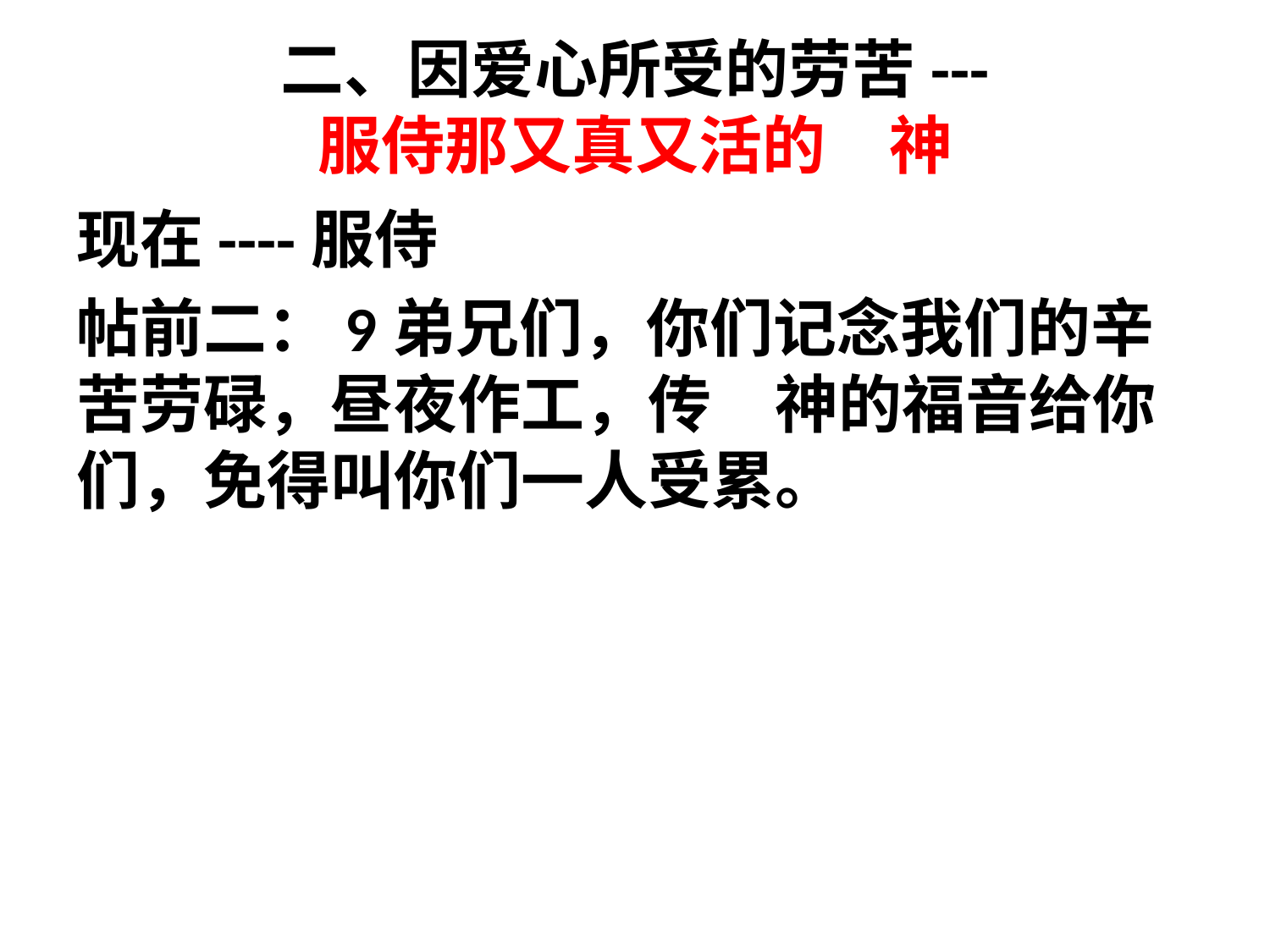

# 二、因爱心所受的劳苦--- 服侍那又真又活的　神
现在----服侍
帖前二：9弟兄们，你们记念我们的辛苦劳碌，昼夜作工，传　神的福音给你们，免得叫你们一人受累。